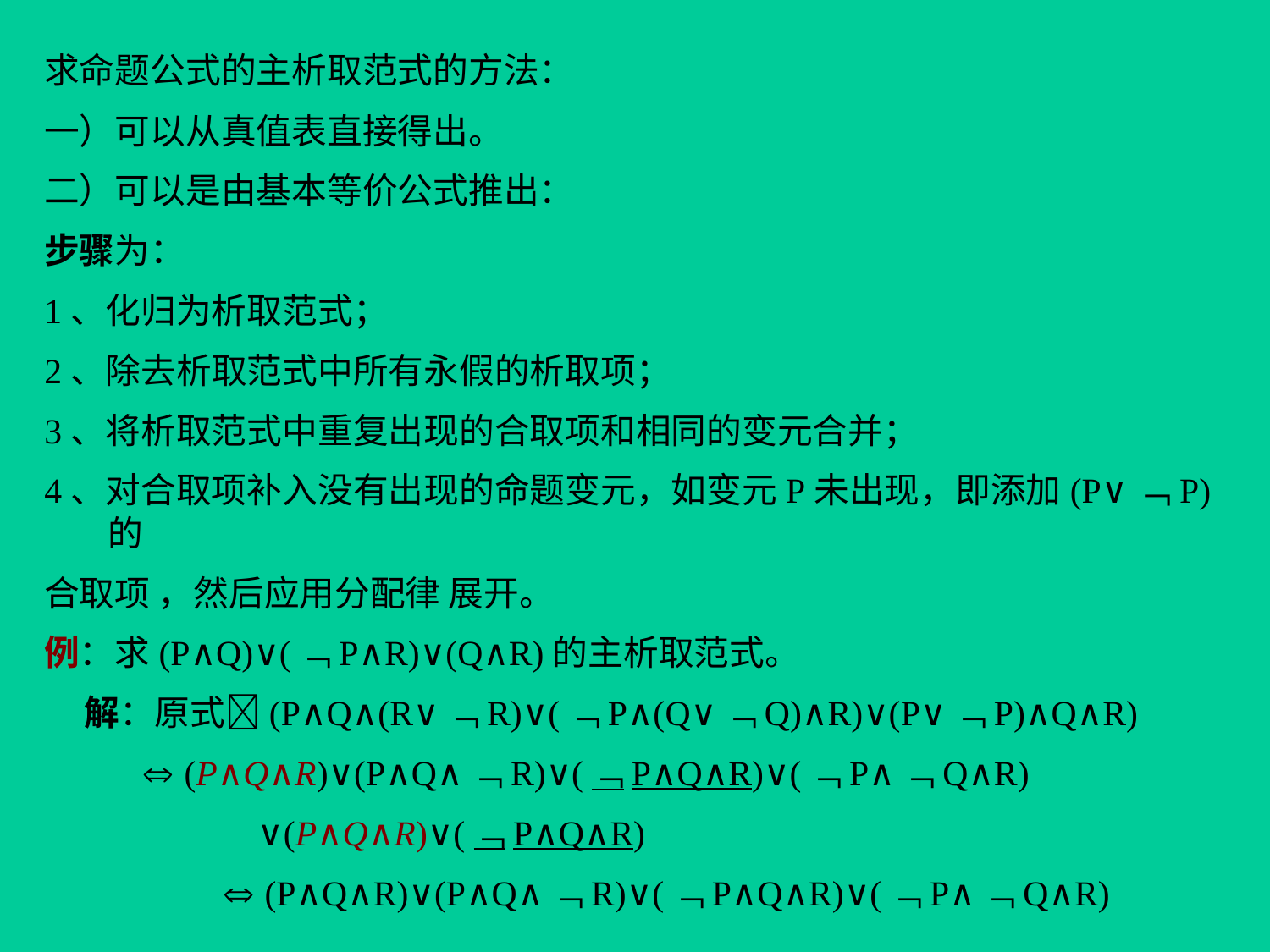

求命题公式的主析取范式的方法：
一）可以从真值表直接得出。
二）可以是由基本等价公式推出：
步骤为：
1、化归为析取范式；
2、除去析取范式中所有永假的析取项；
3、将析取范式中重复出现的合取项和相同的变元合并；
4、对合取项补入没有出现的命题变元，如变元P未出现，即添加(P∨﹁P)的
合取项 ，然后应用分配律 展开。
例：求(P∧Q)∨(﹁P∧R)∨(Q∧R)的主析取范式。
    解：原式⇔(P∧Q∧(R∨﹁R)∨(﹁P∧(Q∨﹁Q)∧R)∨(P∨﹁P)∧Q∧R)
          ⇔ (P∧Q∧R)∨(P∧Q∧﹁R)∨(﹁P∧Q∧R)∨(﹁P∧﹁Q∧R)
                        ∨(P∧Q∧R)∨(﹁P∧Q∧R)
                    ⇔ (P∧Q∧R)∨(P∧Q∧﹁R)∨(﹁P∧Q∧R)∨(﹁P∧﹁Q∧R)